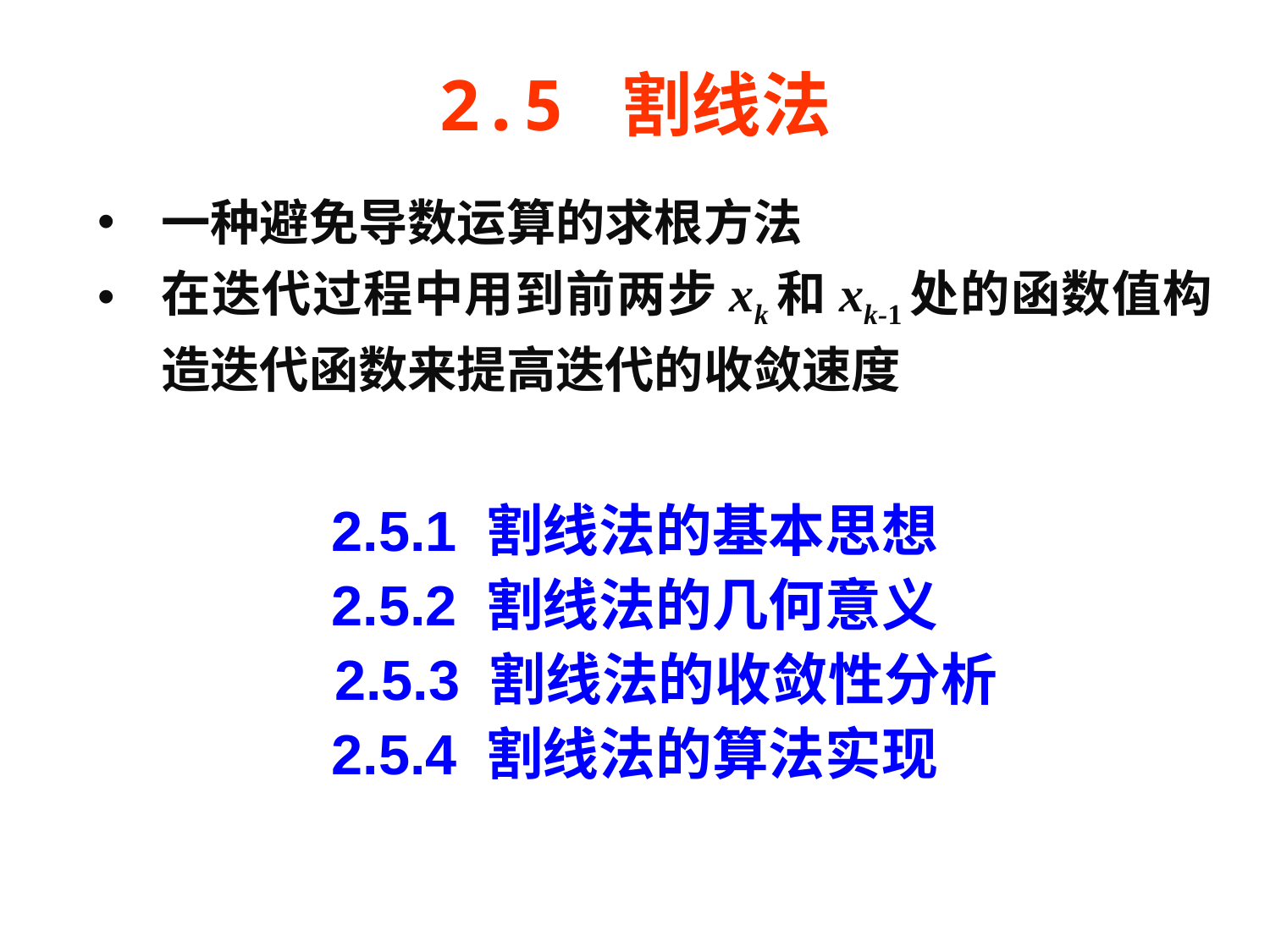

# 2.5 割线法
一种避免导数运算的求根方法
在迭代过程中用到前两步xk和xk-1处的函数值构造迭代函数来提高迭代的收敛速度
2.5.1 割线法的基本思想
2.5.2 割线法的几何意义
    2.5.3 割线法的收敛性分析
2.5.4 割线法的算法实现